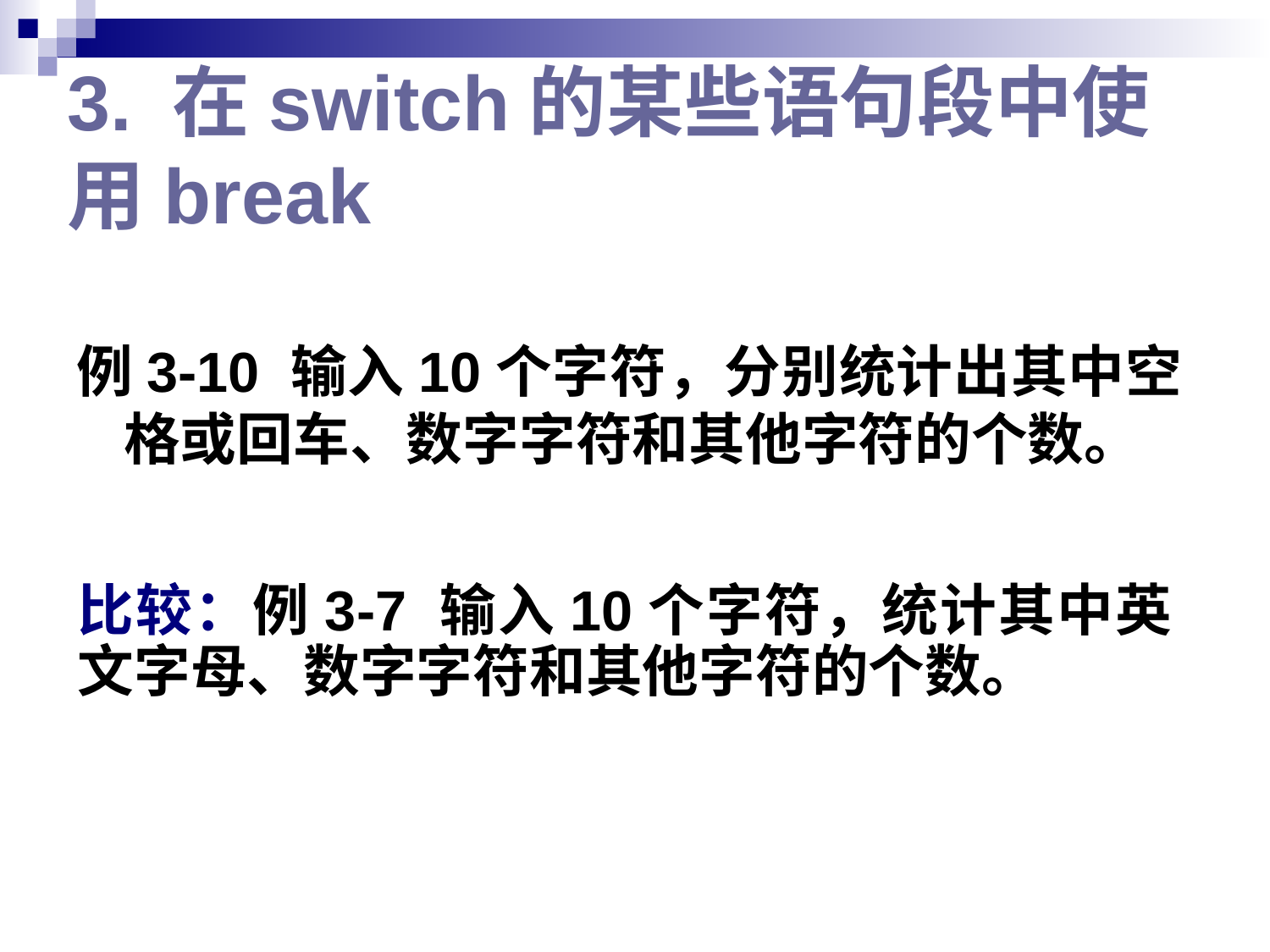

# 3. 在switch的某些语句段中使用break
例3-10 输入10个字符，分别统计出其中空格或回车、数字字符和其他字符的个数。
比较：例3-7 输入10个字符，统计其中英文字母、数字字符和其他字符的个数。